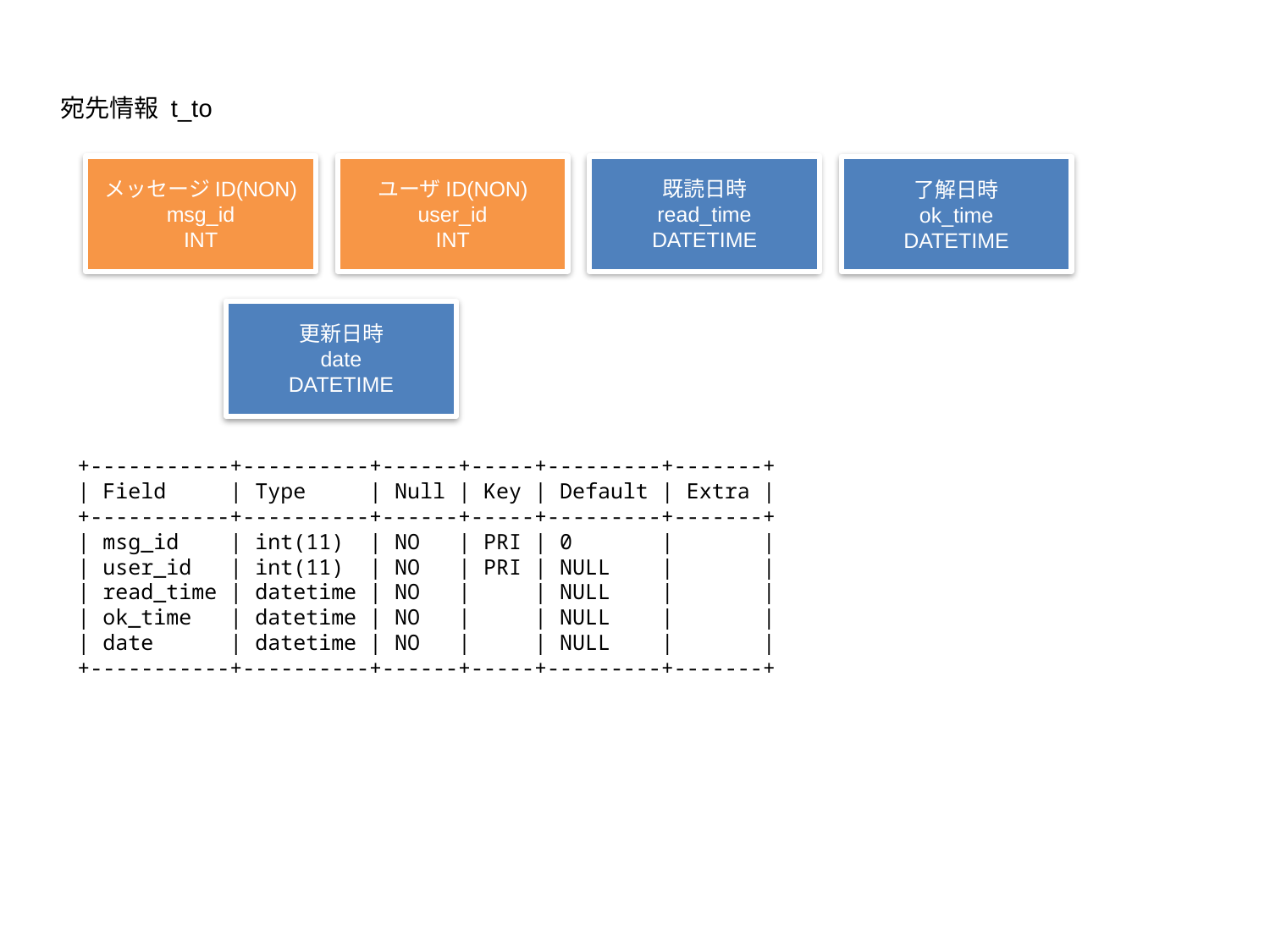

宛先情報 t_to
ユーザID(NON)
user_id
INT
既読日時
read_time
DATETIME
メッセージID(NON)
msg_id
INT
了解日時
ok_time
DATETIME
更新日時
date
DATETIME
+-----------+----------+------+-----+---------+-------+
| Field     | Type     | Null | Key | Default | Extra |
+-----------+----------+------+-----+---------+-------+
| msg_id    | int(11)  | NO   | PRI | 0       |       |
| user_id   | int(11)  | NO   | PRI | NULL    |       |
| read_time | datetime | NO   |     | NULL    |       |
| ok_time   | datetime | NO   |     | NULL    |       |
| date      | datetime | NO   |     | NULL    |       |
+-----------+----------+------+-----+---------+-------+